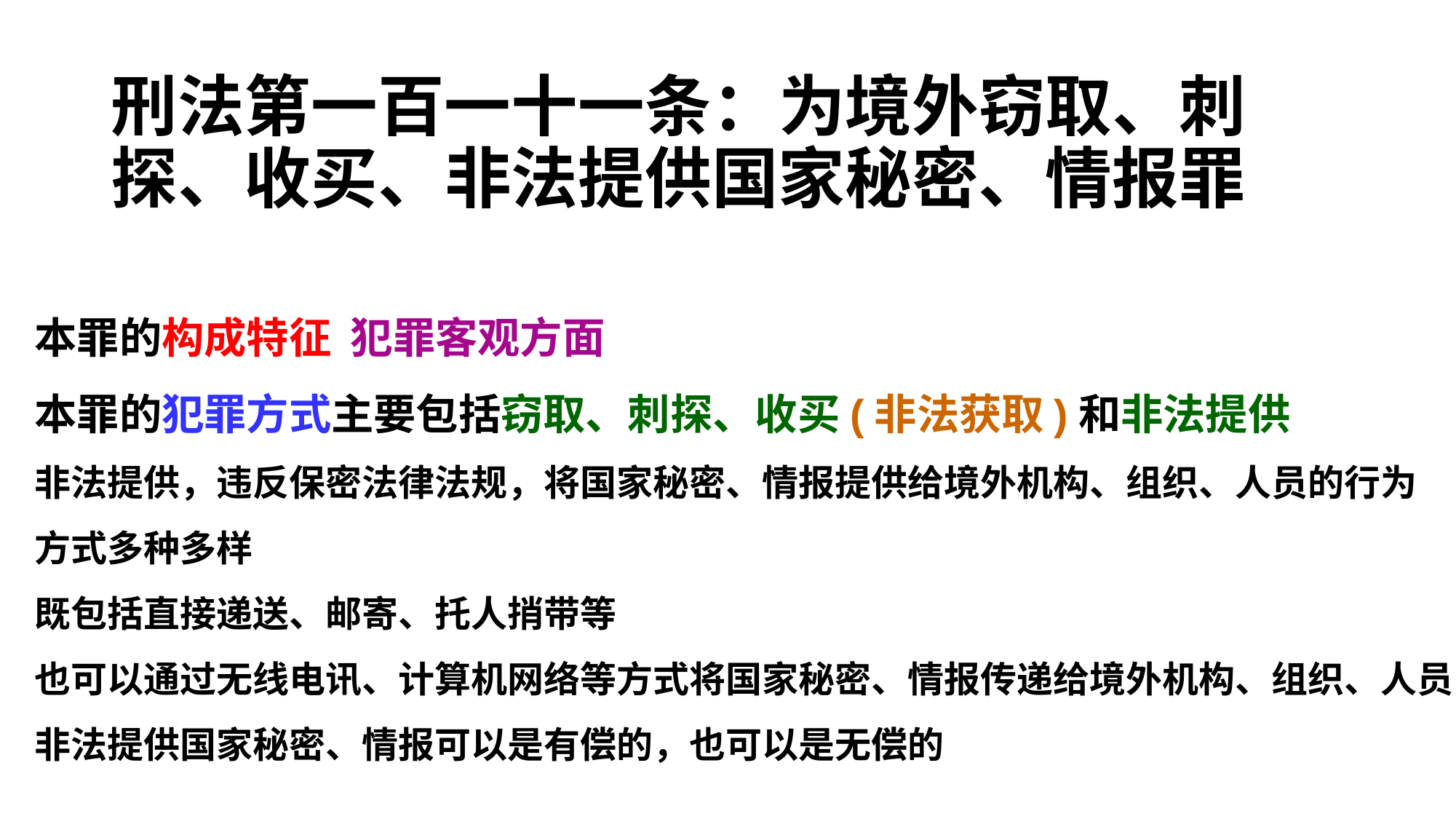

# 刑法第一百一十一条：为境外窃取、刺 探、收买、非法提供国家秘密、情报罪
本罪的构成特征  犯罪客观方面
本罪的犯罪方式主要包括窃取、刺探、收买(非法获取)和非法提供
非法提供，违反保密法律法规，将国家秘密、情报提供给境外机构、组织、人员的行为
方式多种多样
既包括直接递送、邮寄、托人捎带等
也可以通过无线电讯、计算机网络等方式将国家秘密、情报传递给境外机构、组织、人员非法提供国家秘密、情报可以是有偿的，也可以是无偿的